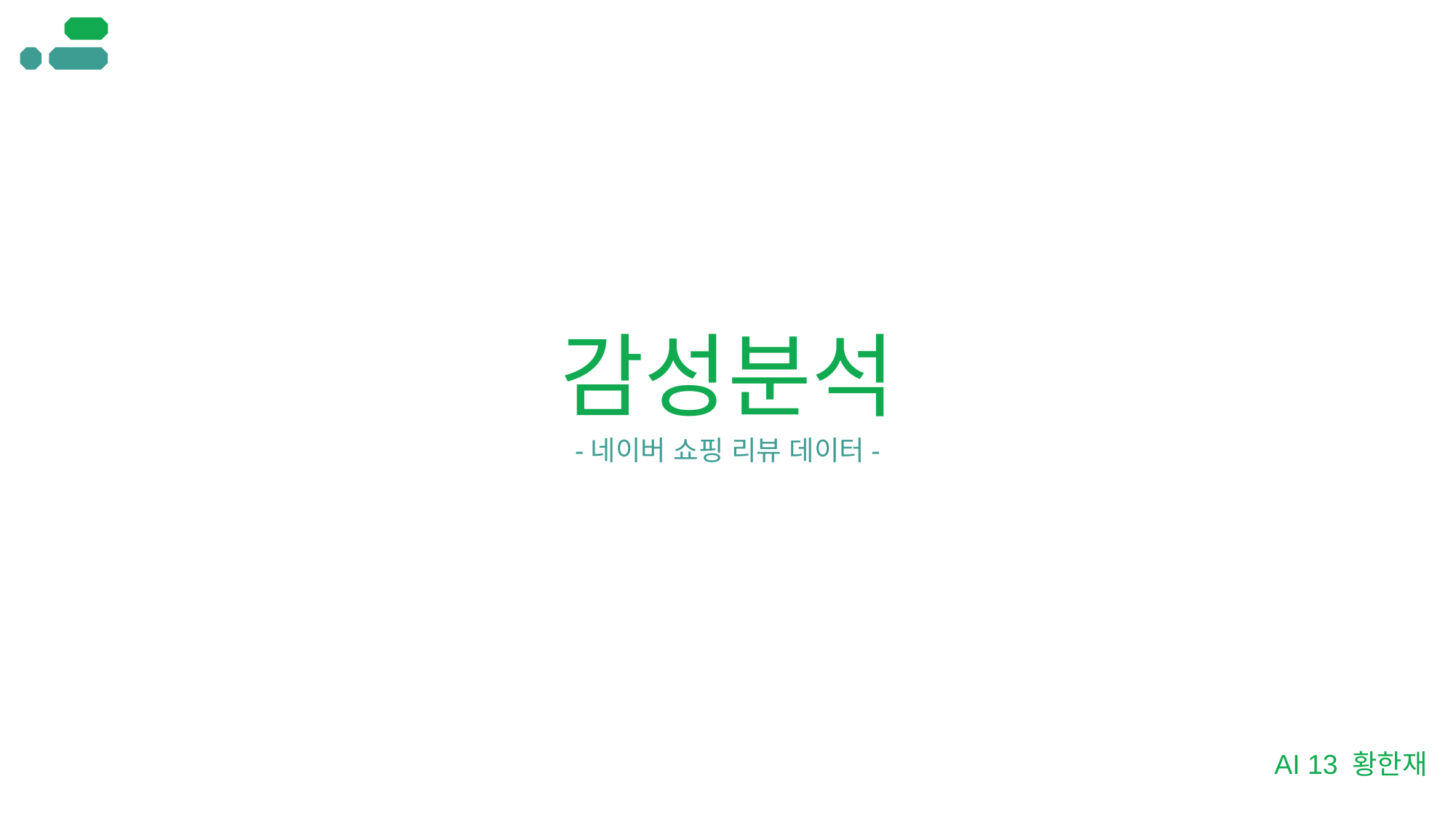

감성분석
-네이버 쇼핑 리뷰 데이터-
AI 13 황한재